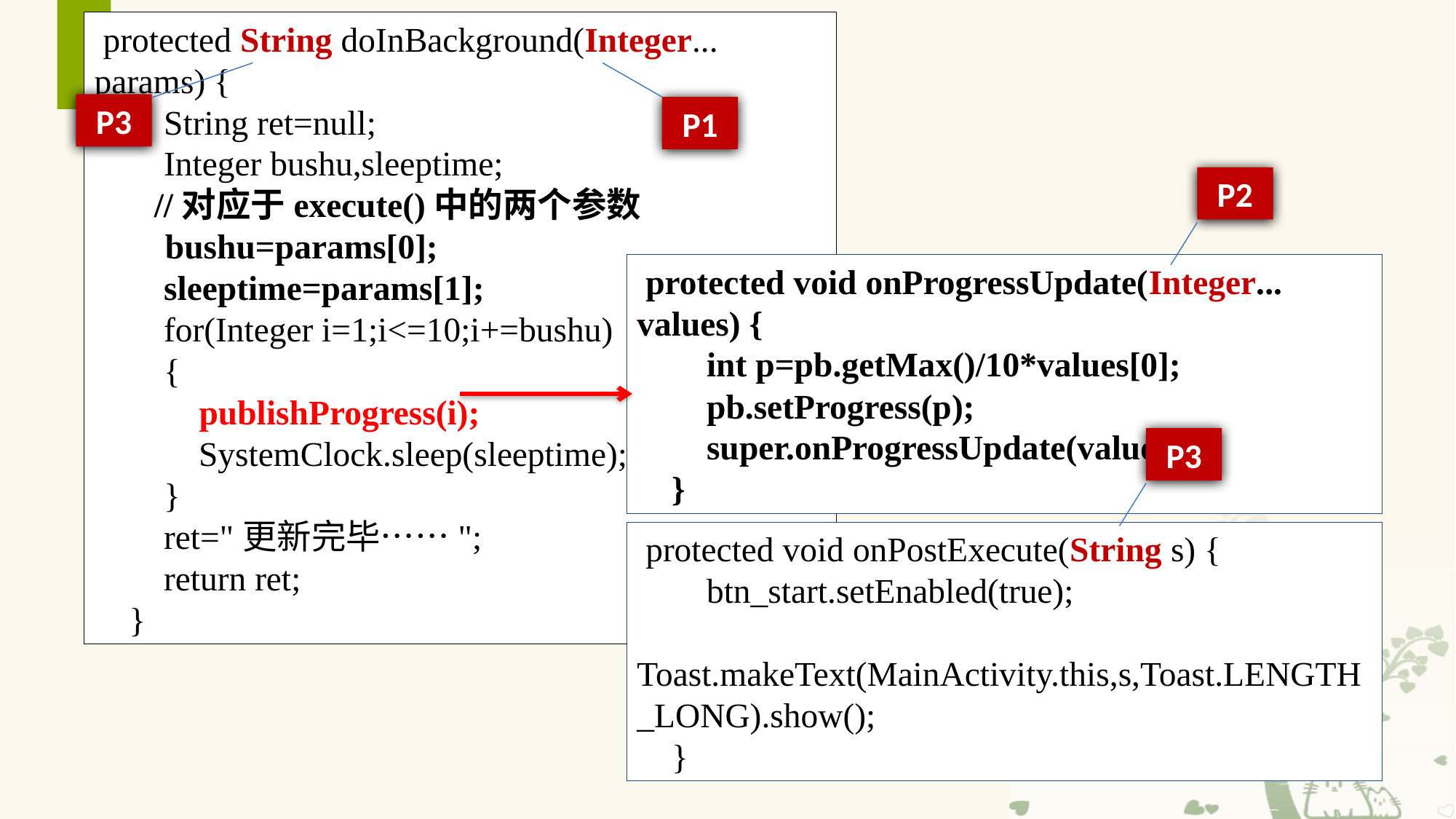

protected String doInBackground(Integer... params) {
        String ret=null;
        Integer bushu,sleeptime;
//对应于execute()中的两个参数
        bushu=params[0];
        sleeptime=params[1];
        for(Integer i=1;i<=10;i+=bushu)
        {
            publishProgress(i);
            SystemClock.sleep(sleeptime);
        }
        ret="更新完毕……";
        return ret;
    }
P1
P3
P2
 protected void onProgressUpdate(Integer... values) {
        int p=pb.getMax()/10*values[0];
        pb.setProgress(p);
        super.onProgressUpdate(values);
    }
P3
 protected void onPostExecute(String s) {
        btn_start.setEnabled(true);
        Toast.makeText(MainActivity.this,s,Toast.LENGTH_LONG).show();
    }